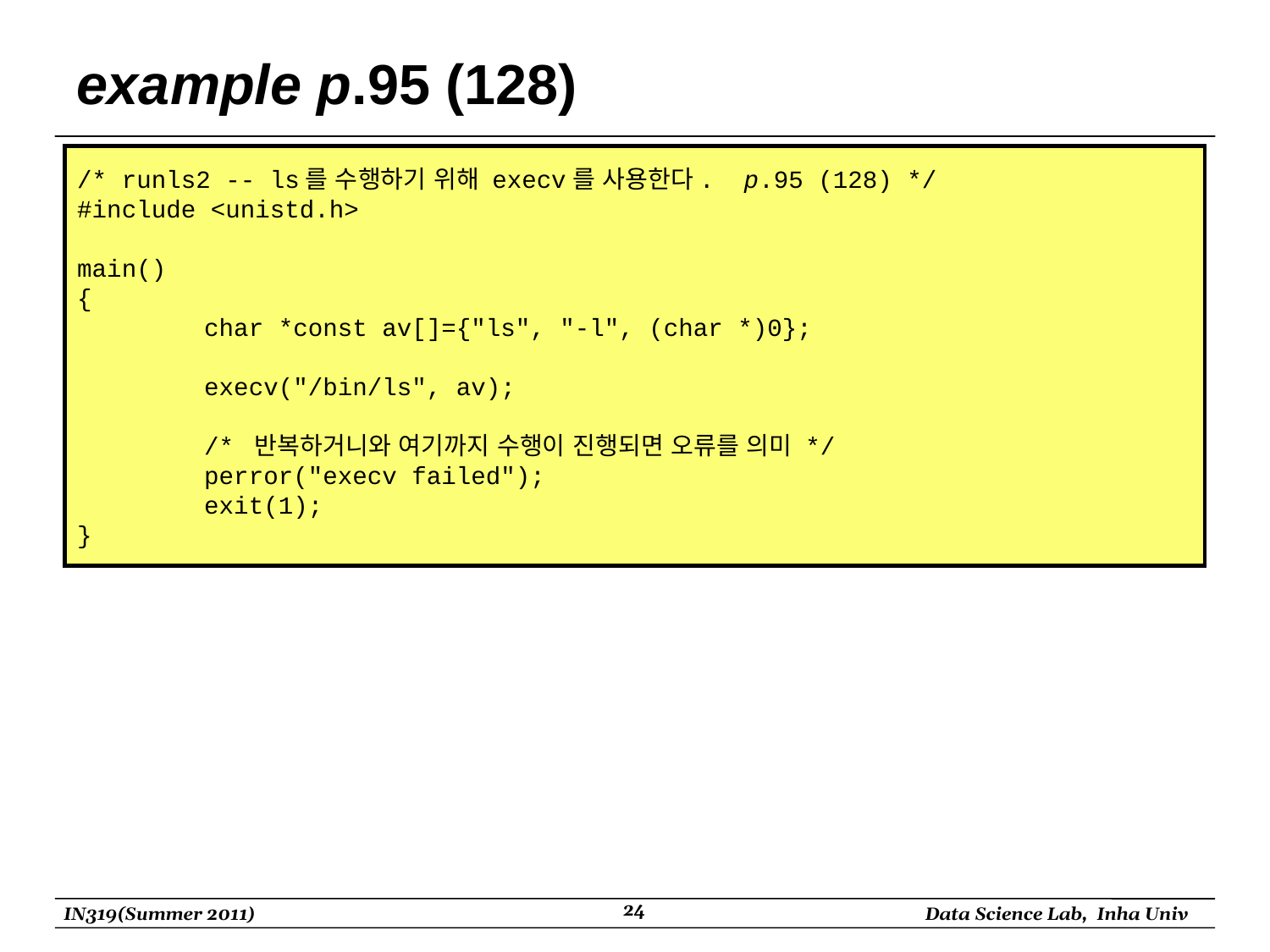

# example p.95 (128)

/* runls2 -- ls를 수행하기 위해 execv를 사용한다.  p.95 (128) */
#include <unistd.h>

main()
{
	char *const av[]={"ls", "-l", (char *)0};

	execv("/bin/ls", av);

	/* 반복하거니와 여기까지 수행이 진행되면 오류를 의미 */
	perror("execv failed");
	exit(1);
}
24